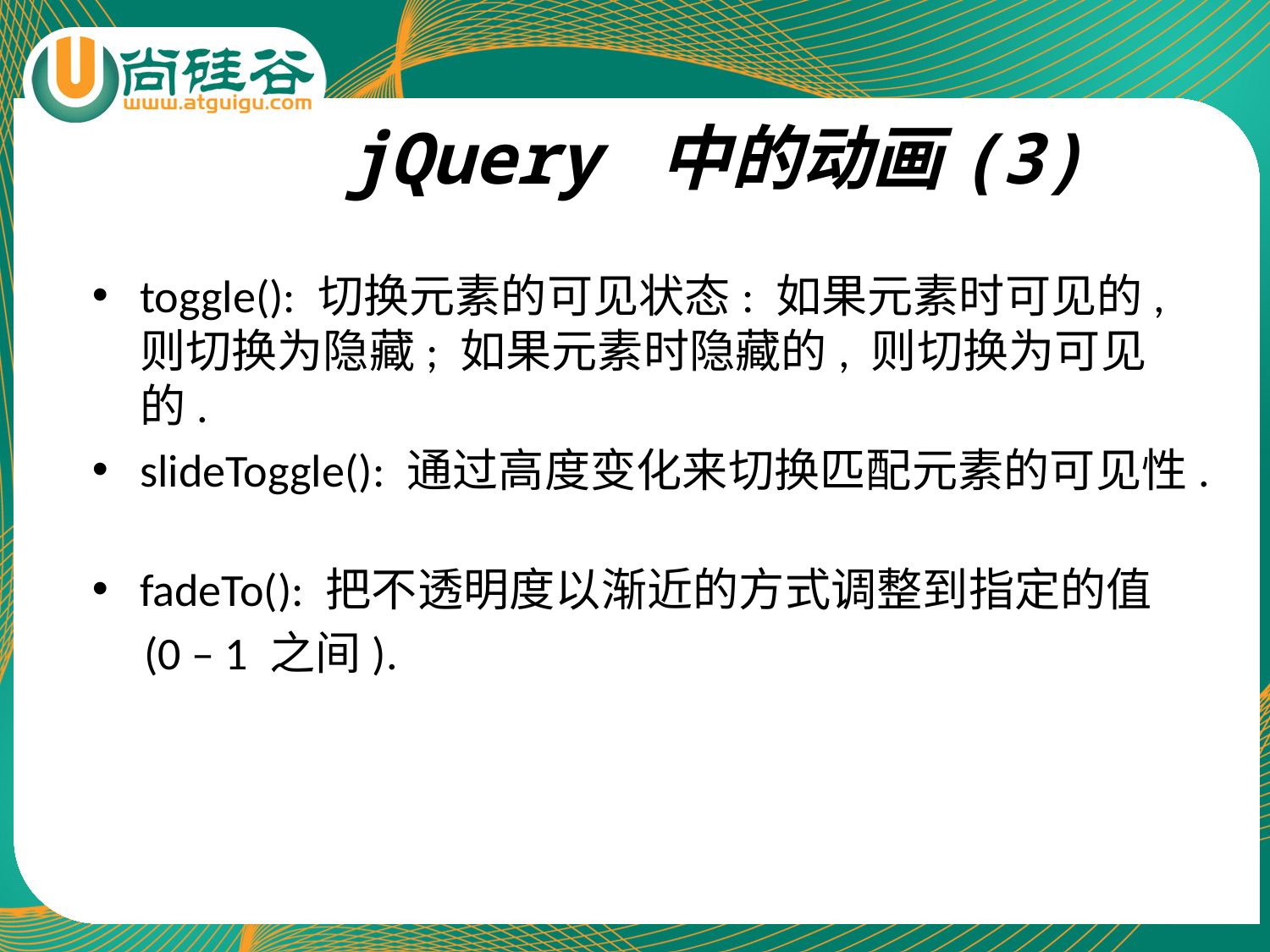

# jQuery 中的动画(3)
toggle(): 切换元素的可见状态: 如果元素时可见的, 则切换为隐藏; 如果元素时隐藏的, 则切换为可见的.
slideToggle(): 通过高度变化来切换匹配元素的可见性.
fadeTo(): 把不透明度以渐近的方式调整到指定的值
     (0 – 1 之间).